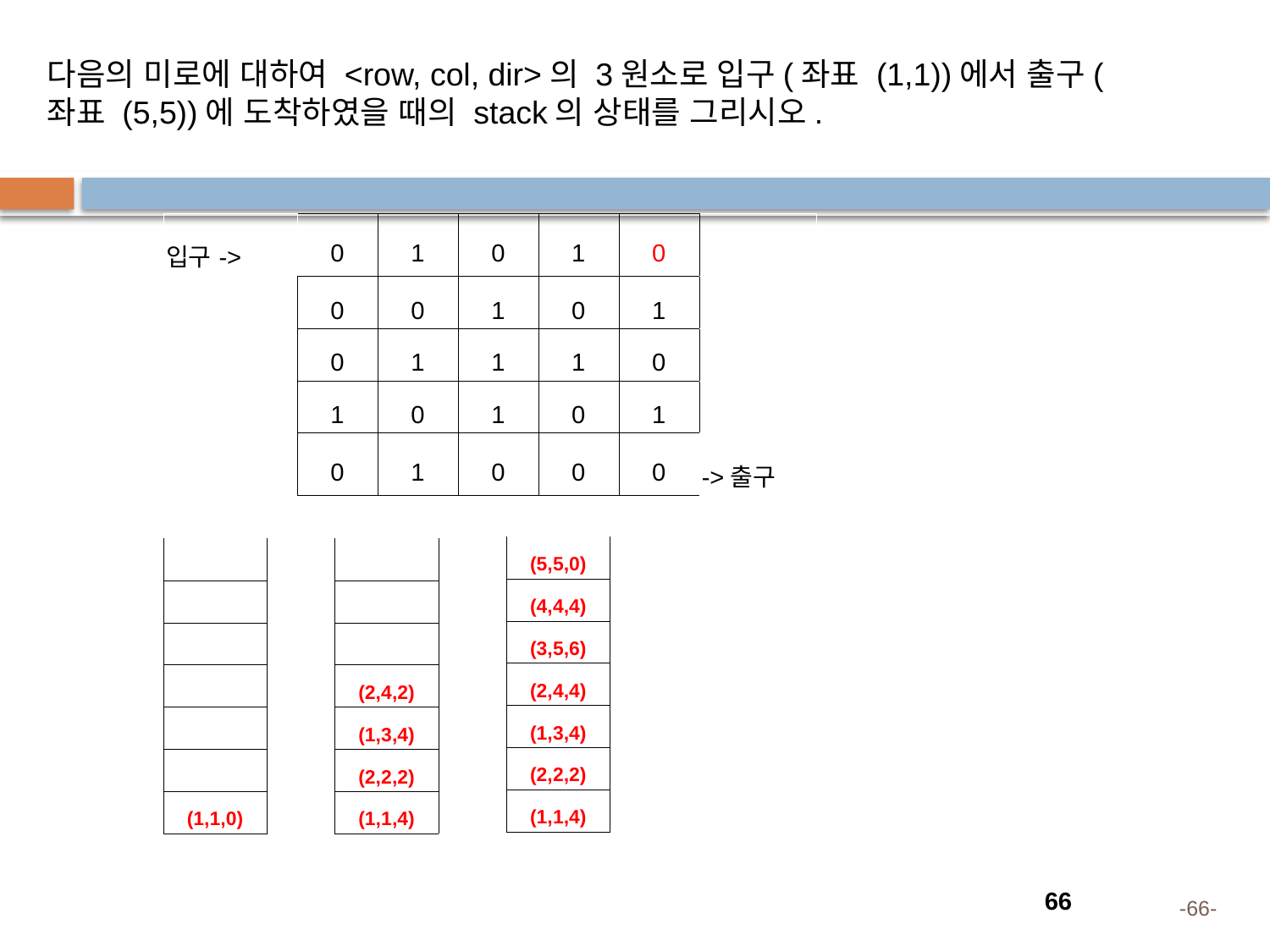

다음의 미로에 대하여 <row, col, dir>의 3원소로 입구(좌표 (1,1))에서 출구(좌표 (5,5))에 도착하였을 때의 stack의 상태를 그리시오.

| 입구-> | 0 | 1 | 0 | 1 | 0 |  |
| --- | --- | --- | --- | --- | --- | --- |
|  | 0 | 0 | 1 | 0 | 1 |  |
|  | 0 | 1 | 1 | 1 | 0 |  |
|  | 1 | 0 | 1 | 0 | 1 |  |
|  | 0 | 1 | 0 | 0 | 0 | ->출구 |

| (5,5,0) |
| --- |
| (4,4,4) |
| (3,5,6) |
| (2,4,4) |
| (1,3,4) |
| (2,2,2) |
| (1,1,4) |
|  |
| --- |
|  |
|  |
|  |
|  |
|  |
| (1,1,0) |
|  |
| --- |
|  |
|  |
| (2,4,2) |
| (1,3,4) |
| (2,2,2) |
| (1,1,4) |
66